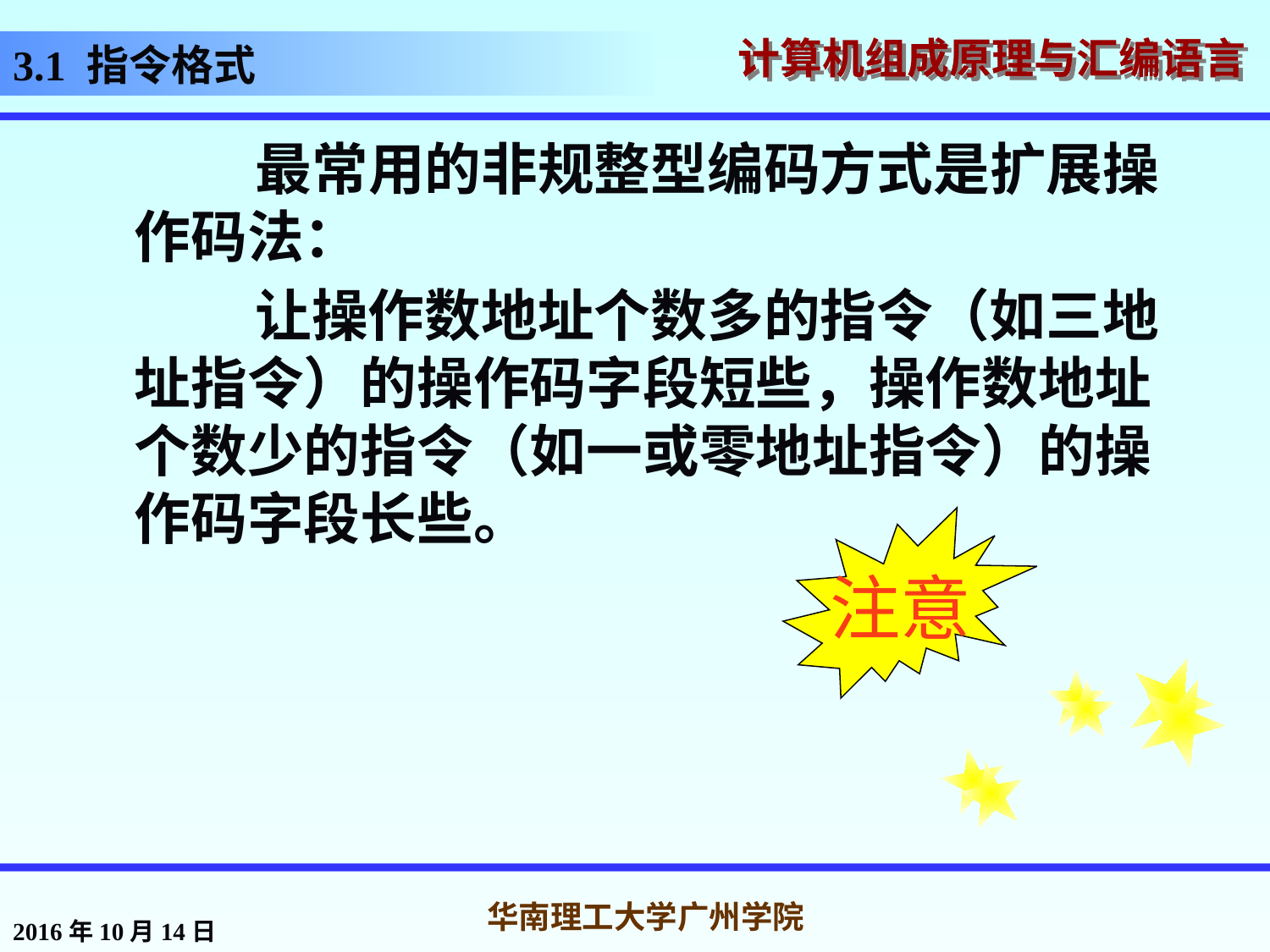

3.1 指令格式
            最常用的非规整型编码方式是扩展操作码法：
            让操作数地址个数多的指令（如三地址指令）的操作码字段短些，操作数地址个数少的指令（如一或零地址指令）的操作码字段长些。
注意
2016年10月14日
华南理工大学广州学院